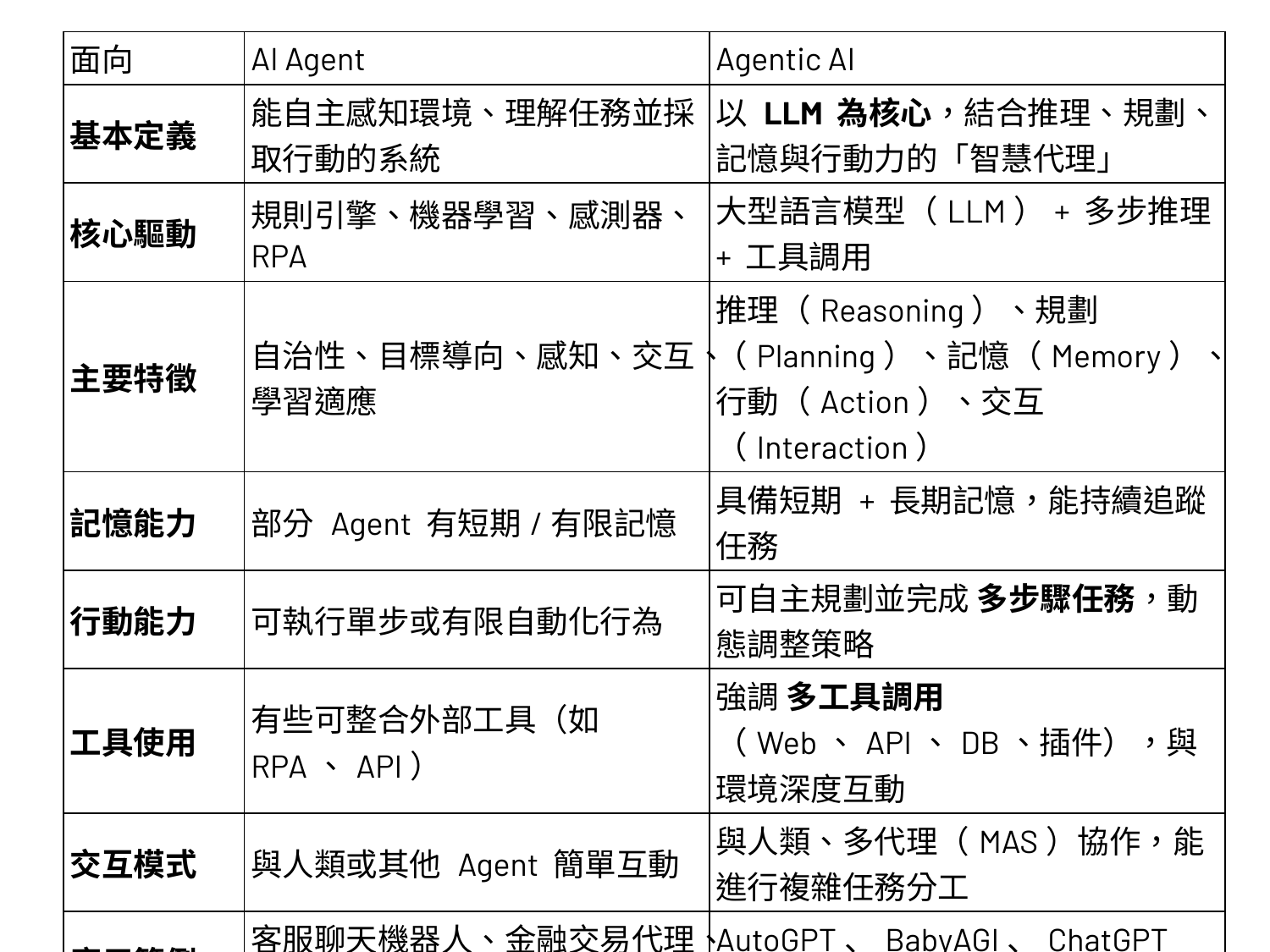

| 面向 | AI Agent | Agentic AI |
| --- | --- | --- |
| 基本定義 | 能自主感知環境、理解任務並採取行動的系統 | 以 LLM 為核心，結合推理、規劃、記憶與行動力的「智慧代理」 |
| 核心驅動 | 規則引擎、機器學習、感測器、RPA | 大型語言模型（LLM）+ 多步推理 + 工具調用 |
| 主要特徵 | 自治性、目標導向、感知、交互、學習適應 | 推理（Reasoning）、規劃（Planning）、記憶（Memory）、行動（Action）、交互（Interaction） |
| 記憶能力 | 部分 Agent 有短期/有限記憶 | 具備短期 + 長期記憶，能持續追蹤任務 |
| 行動能力 | 可執行單步或有限自動化行為 | 可自主規劃並完成 多步驟任務，動態調整策略 |
| 工具使用 | 有些可整合外部工具（如 RPA、API） | 強調 多工具調用（Web、API、DB、插件），與環境深度互動 |
| 交互模式 | 與人類或其他 Agent 簡單互動 | 與人類、多代理（MAS）協作，能進行複雜任務分工 |
| 應用範例 | 客服聊天機器人、金融交易代理、機器人控制 | AutoGPT、BabyAGI、ChatGPT Agent 模式、科研自動化助手 |
| 進化方向 | 從單一代理走向多代理協作 | 被視為 「AI Agent 的進階版」，是未來自主 AI 系統的核心 |